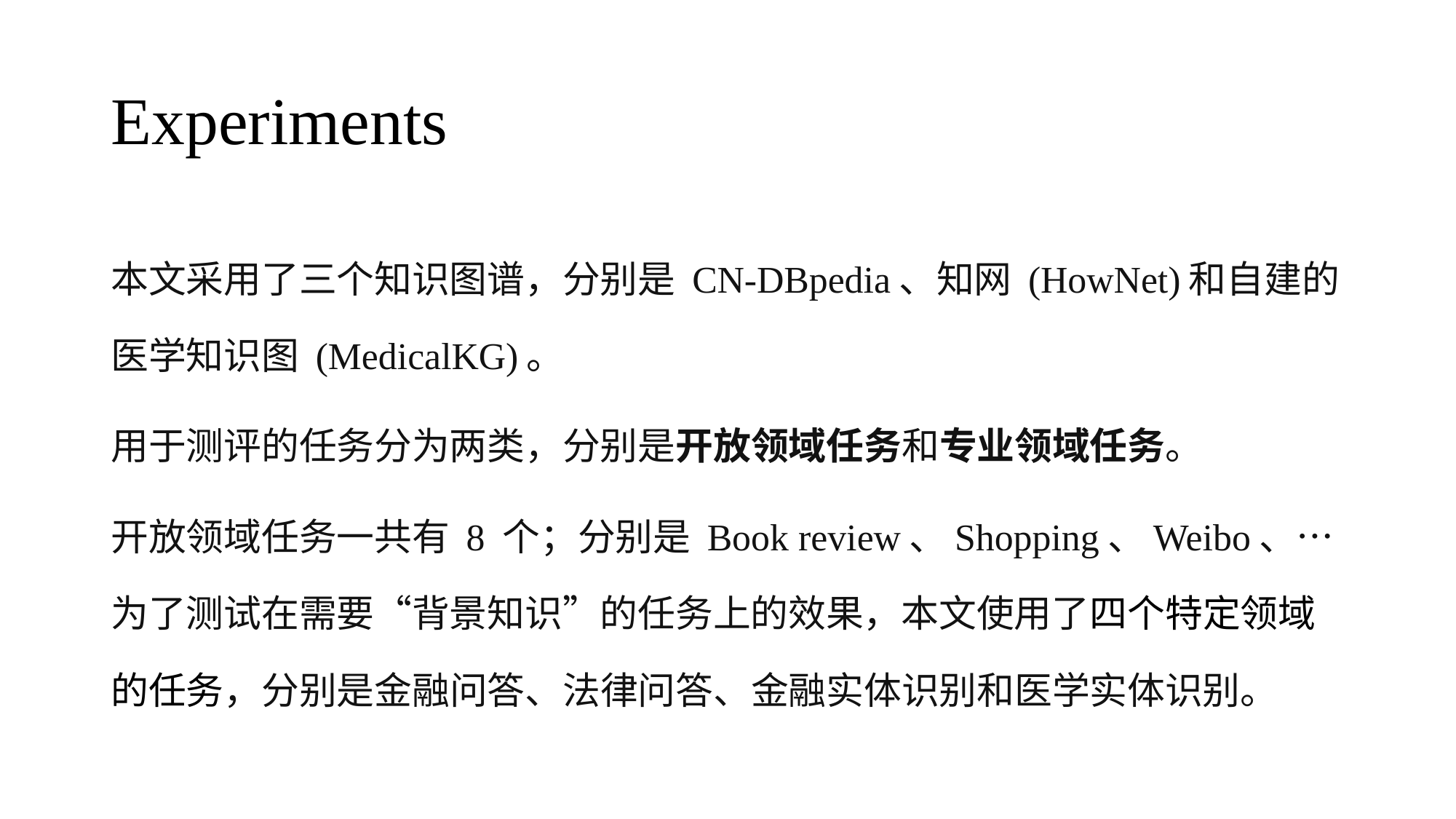

# Experiments
本文采用了三个知识图谱，分别是 CN-DBpedia、知网 (HowNet)和自建的医学知识图 (MedicalKG)。
用于测评的任务分为两类，分别是开放领域任务和专业领域任务。
开放领域任务一共有 8 个；分别是 Book review、Shopping、Weibo、…
为了测试在需要“背景知识”的任务上的效果，本文使用了四个特定领域的任务，分别是金融问答、法律问答、金融实体识别和医学实体识别。